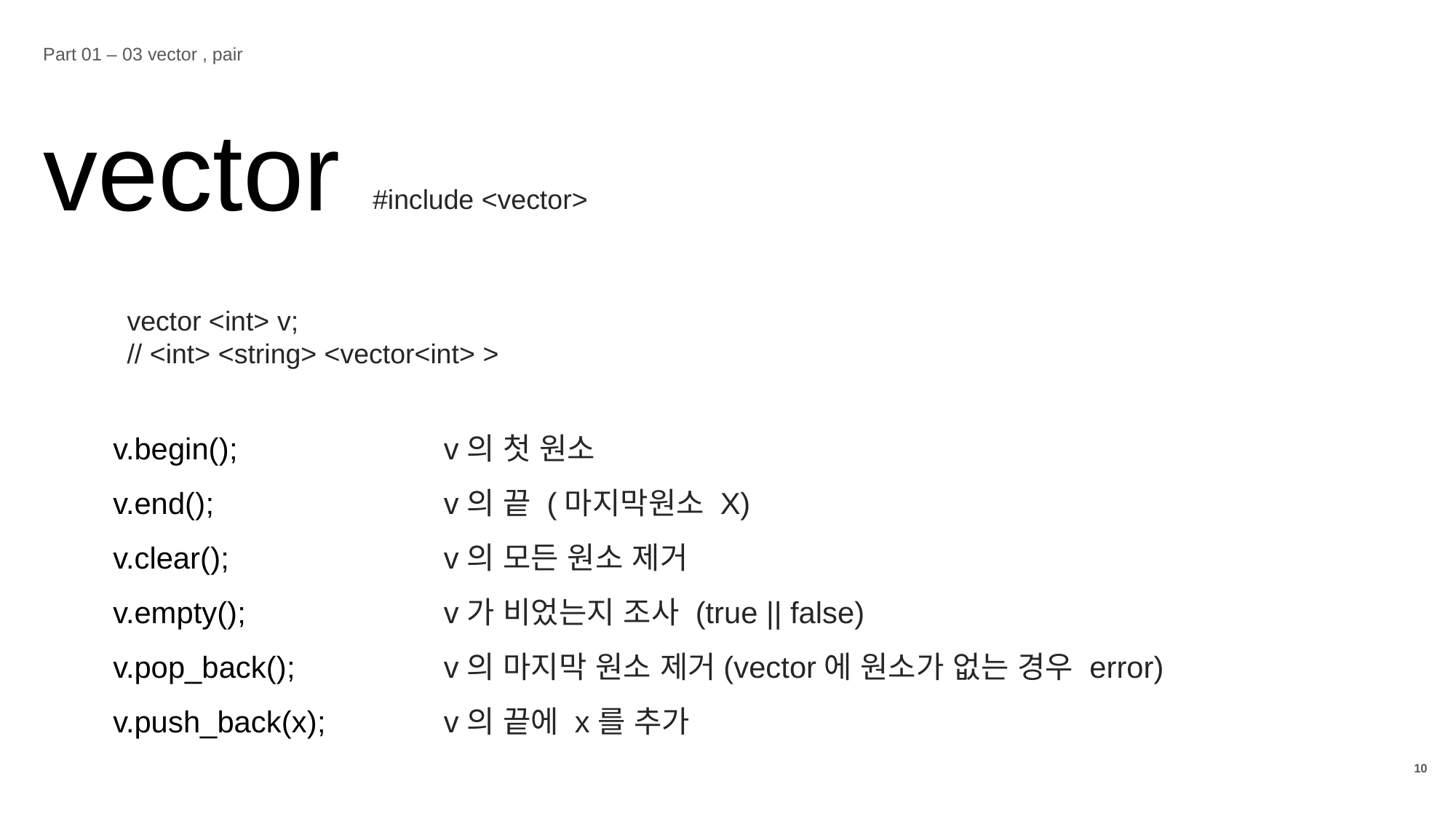

Part 01 – 03 vector , pair
vector
#include <vector>
vector <int> v;
// <int> <string> <vector<int> >
v.begin();
v.end();
v.clear();
v.empty();
v.pop_back();
v.push_back(x);
v의 첫 원소
v의 끝 (마지막원소 X)
v의 모든 원소 제거
v가 비었는지 조사 (true || false)
v의 마지막 원소 제거(vector에 원소가 없는 경우 error)
v의 끝에 x를 추가